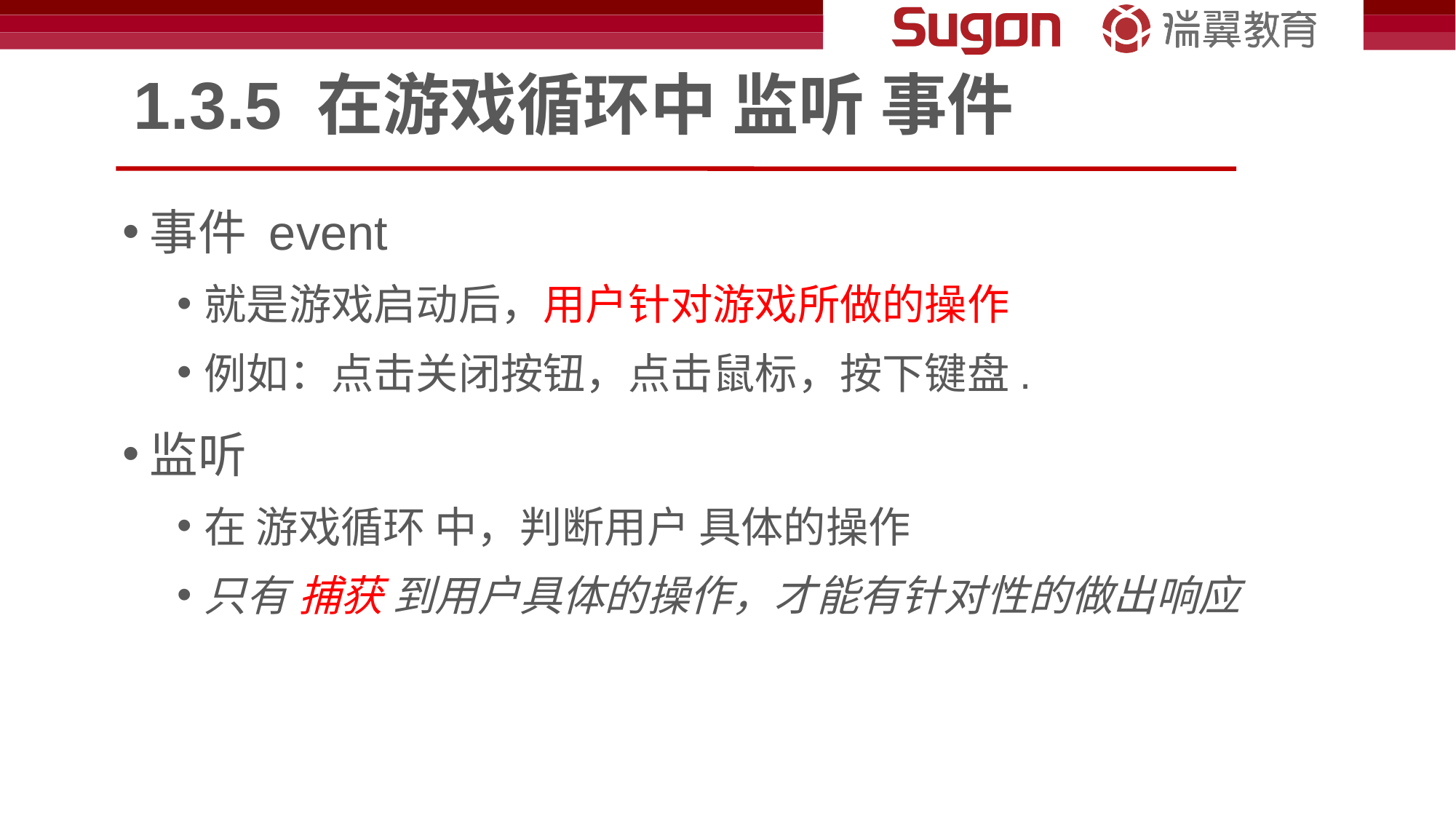

# 1.3.5 在游戏循环中 监听 事件
事件 event
就是游戏启动后，用户针对游戏所做的操作
例如：点击关闭按钮，点击鼠标，按下键盘.
监听
在 游戏循环 中，判断用户 具体的操作
只有 捕获 到用户具体的操作，才能有针对性的做出响应